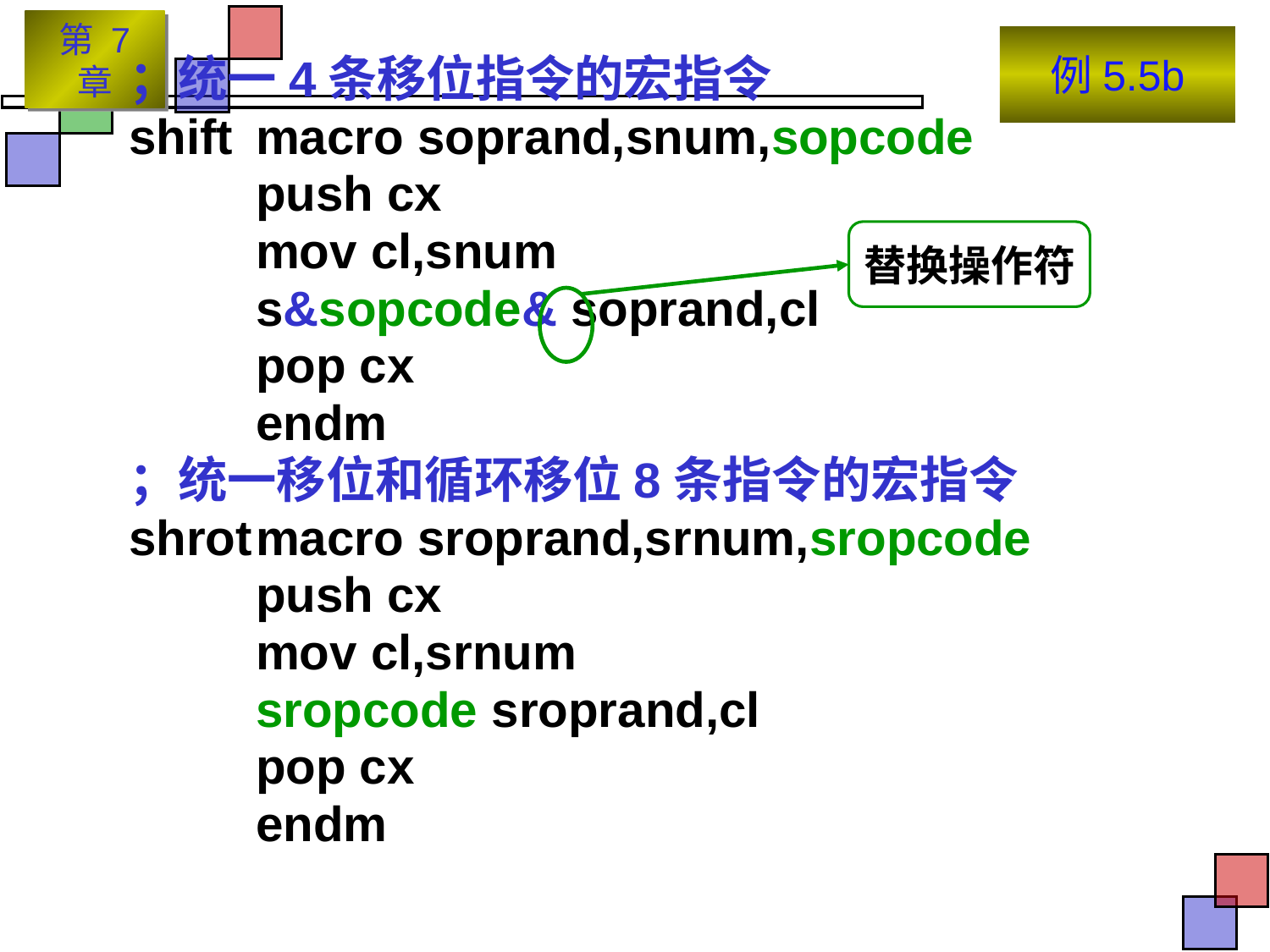

# 例5.5b
；统一4条移位指令的宏指令
shift	macro soprand,snum,sopcode
	push cx
	mov cl,snum
	s&sopcode& soprand,cl
	pop cx
	endm
；统一移位和循环移位8条指令的宏指令
shrot	macro sroprand,srnum,sropcode
	push cx
	mov cl,srnum
	sropcode sroprand,cl
	pop cx
	endm
替换操作符